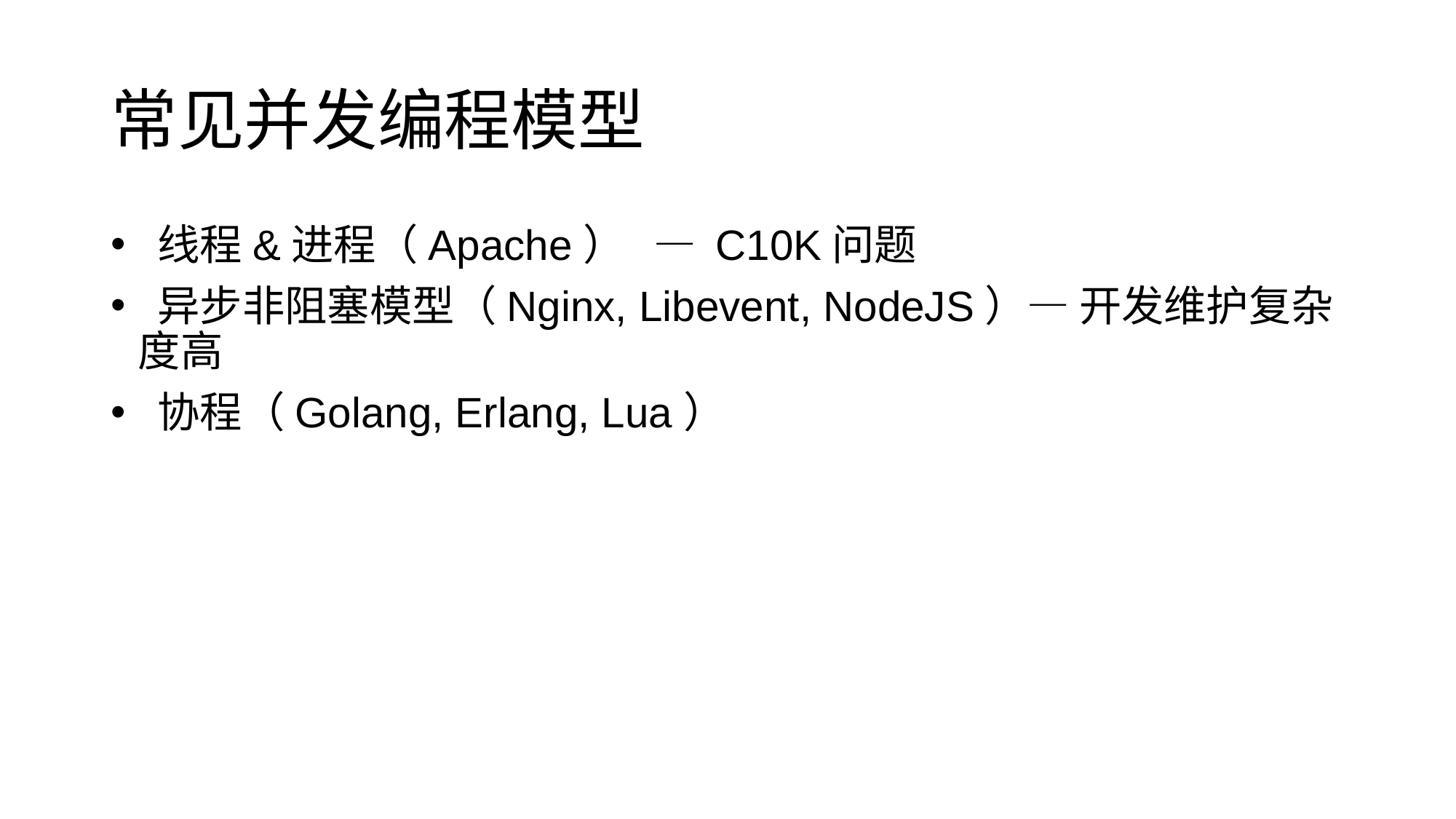

# 常见并发编程模型
 线程&进程（Apache）   — C10K问题
 异步非阻塞模型（Nginx, Libevent, NodeJS）— 开发维护复杂度高
 协程（Golang, Erlang, Lua）